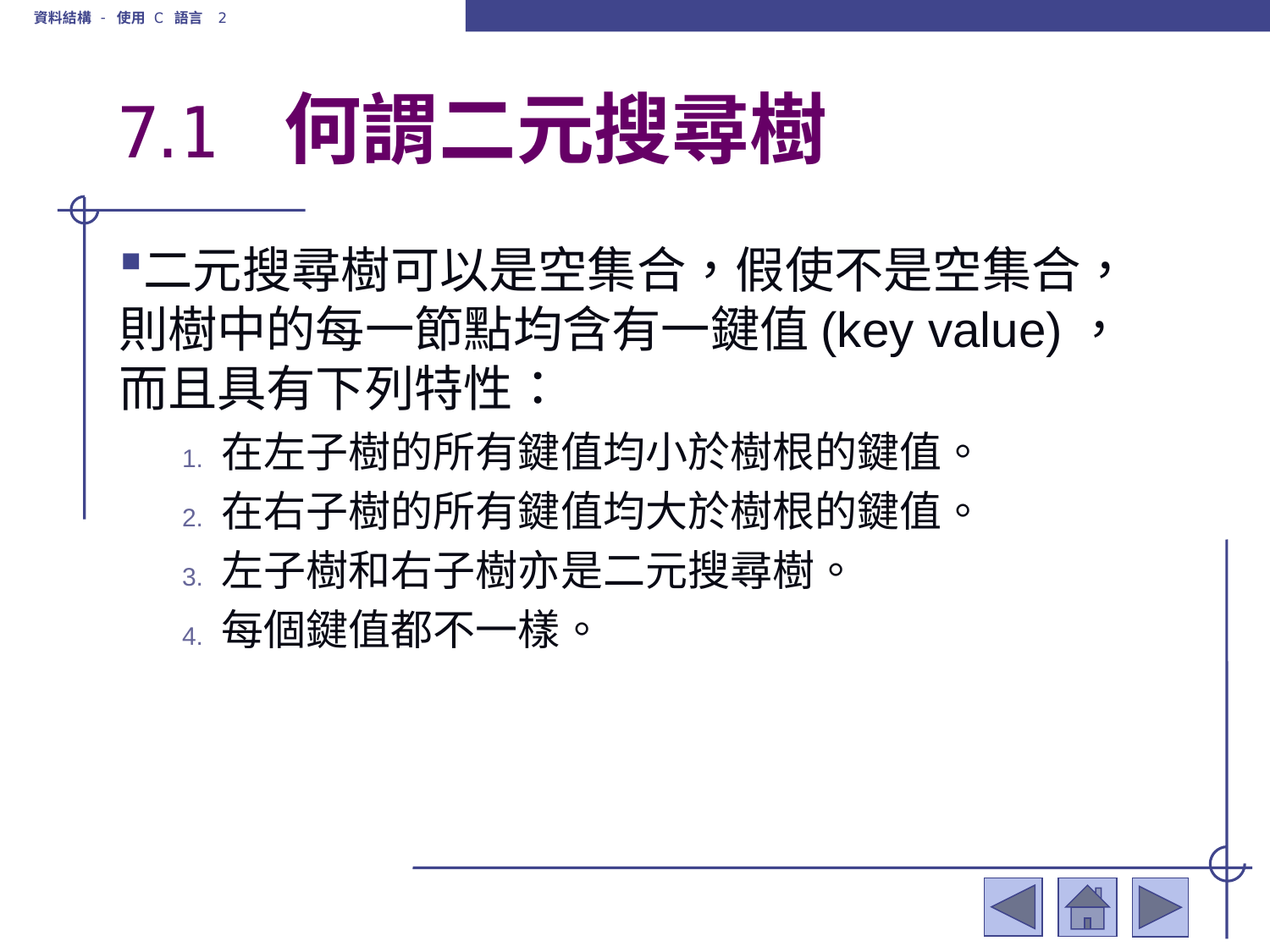

資料結構 - 使用 C 語言   2
# 7.1  何謂二元搜尋樹
二元搜尋樹可以是空集合，假使不是空集合，則樹中的每一節點均含有一鍵值(key value)，而且具有下列特性：
在左子樹的所有鍵值均小於樹根的鍵值。
在右子樹的所有鍵值均大於樹根的鍵值。
左子樹和右子樹亦是二元搜尋樹。
每個鍵值都不一樣。